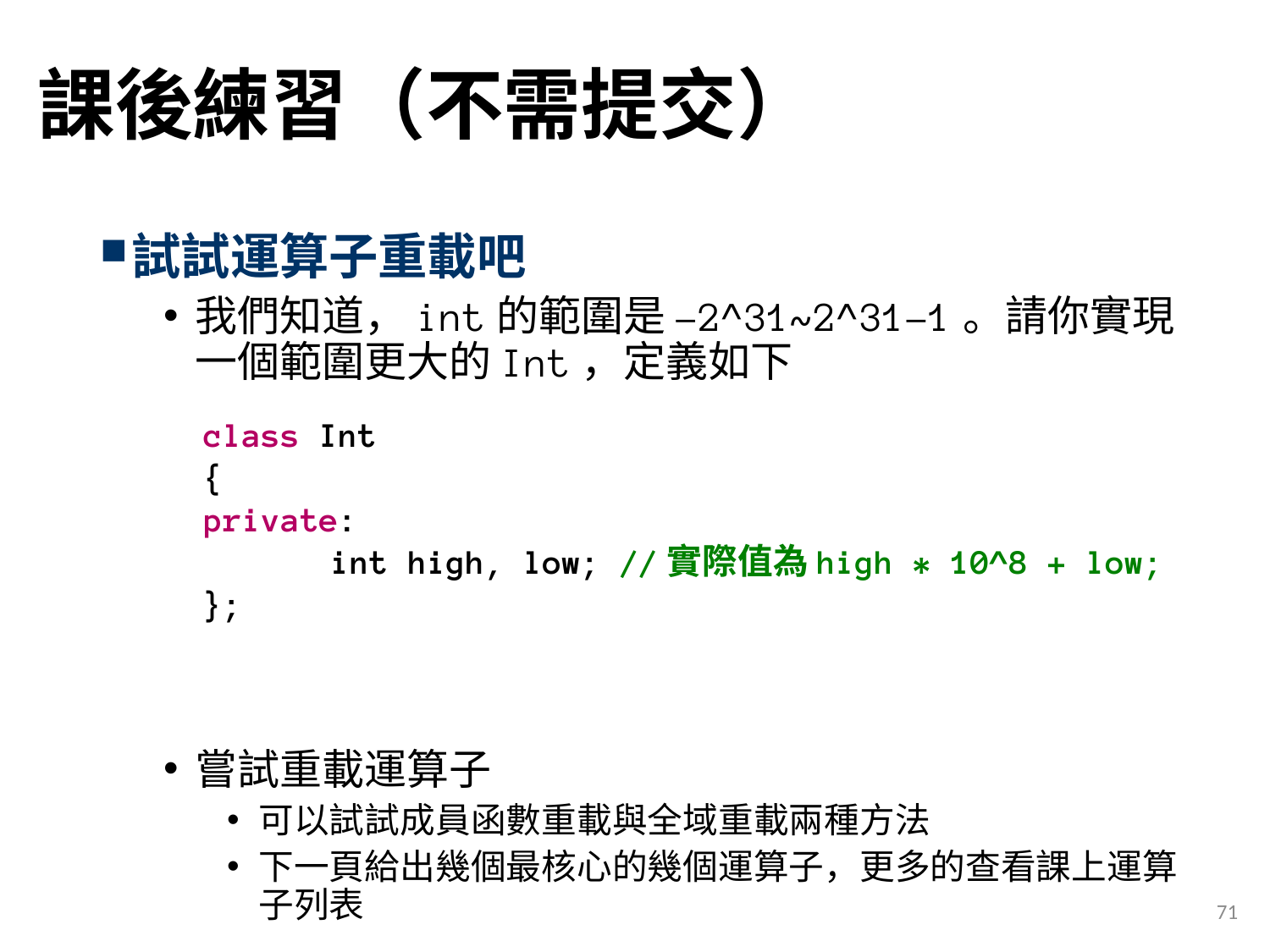

# 課後練習（不需提交）
試試運算子重載吧
我們知道，int的範圍是-2^31~2^31-1。請你實現一個範圍更大的Int，定義如下

嘗試重載運算子
可以試試成員函數重載與全域重載兩種方法
下一頁給出幾個最核心的幾個運算子，更多的查看課上運算子列表
class Int
{
private:
	int high, low; //實際值為high * 10^8 + low;
};
71